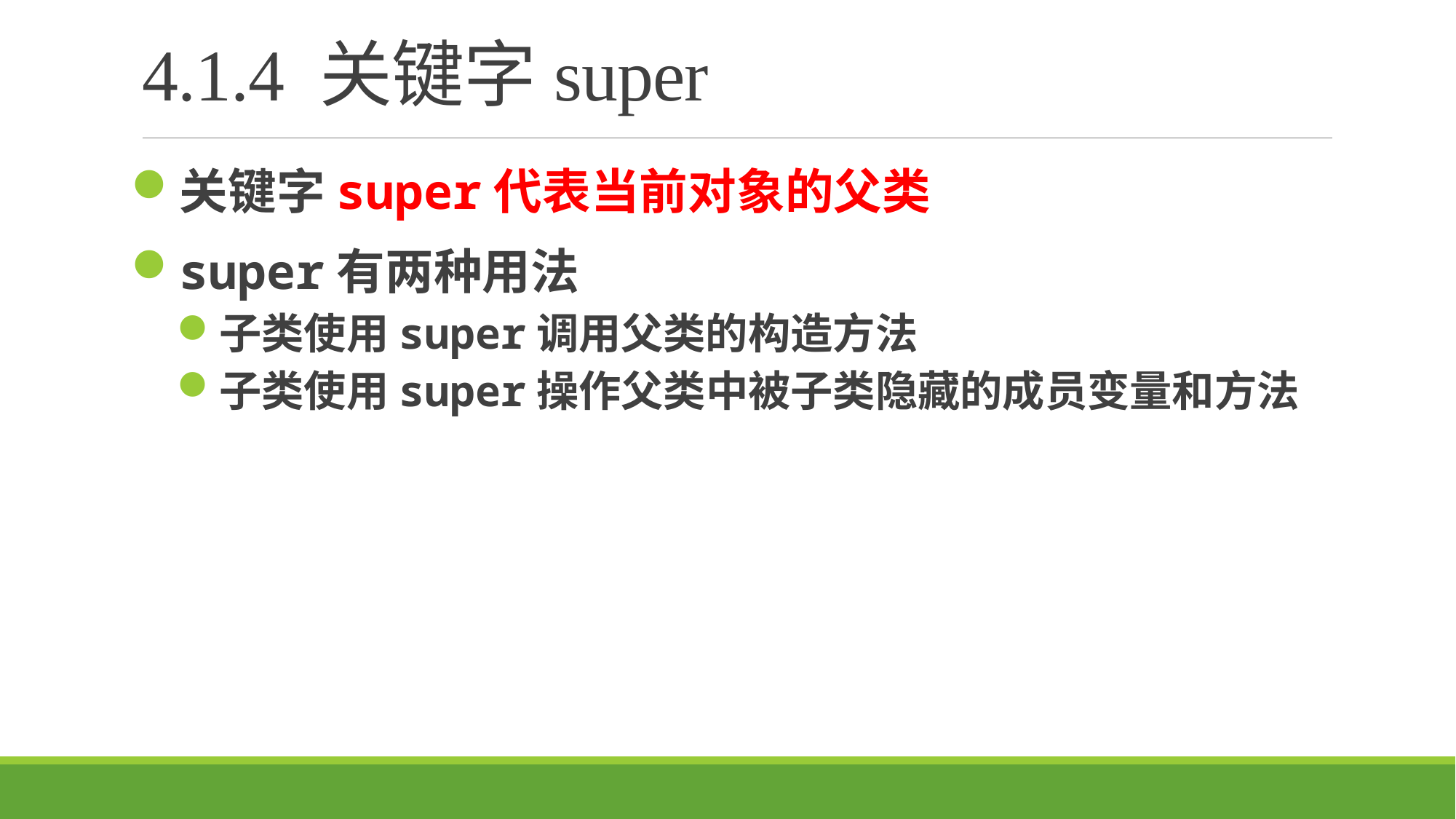

# 4.1.4 关键字super
关键字super代表当前对象的父类
super有两种用法
子类使用super调用父类的构造方法
子类使用super操作父类中被子类隐藏的成员变量和方法